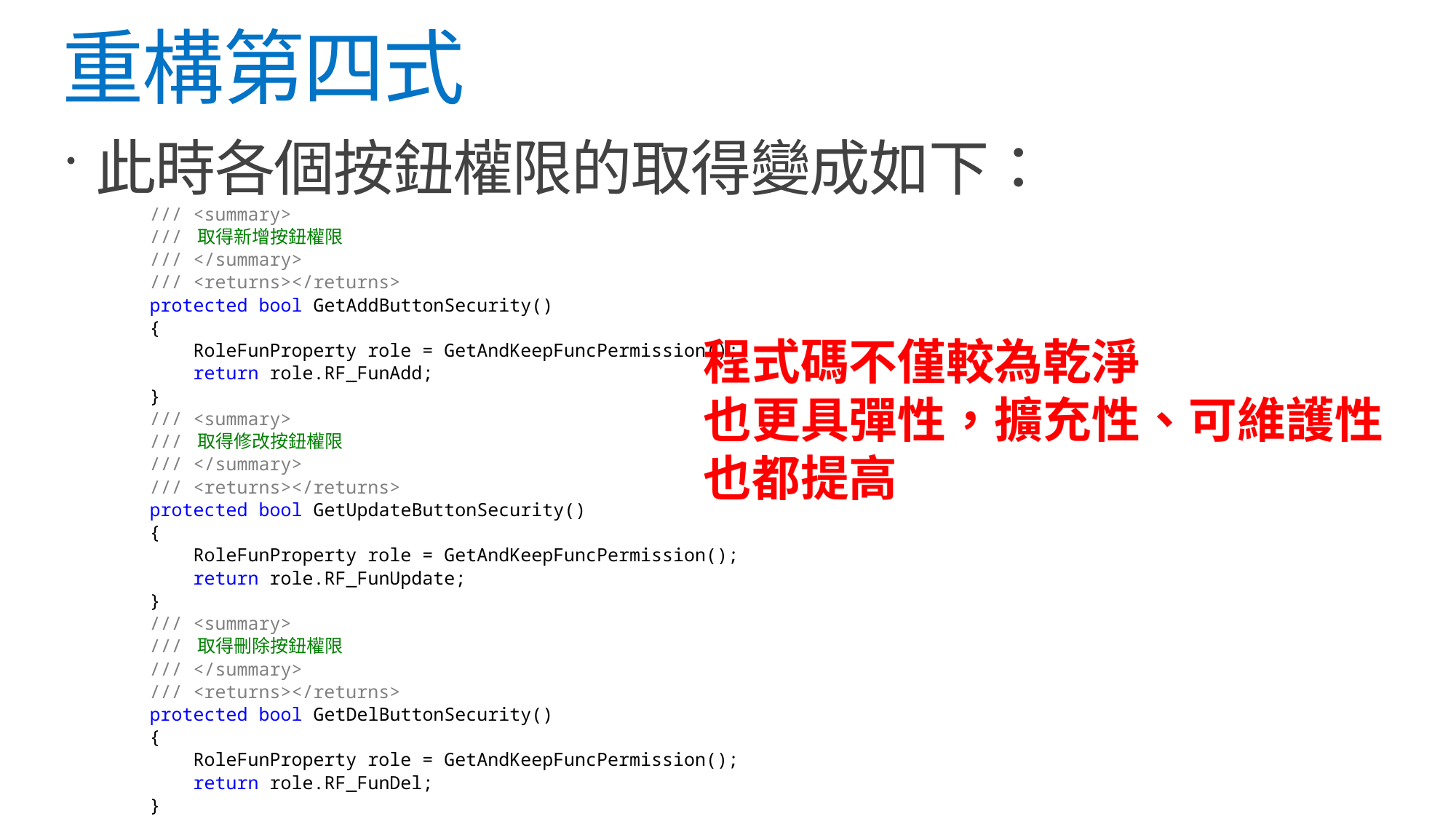

# 重構第四式
此時各個按鈕權限的取得變成如下：
/// <summary>
/// 取得新增按鈕權限
/// </summary>
/// <returns></returns>
protected bool GetAddButtonSecurity()
{
    RoleFunProperty role = GetAndKeepFuncPermission();
    return role.RF_FunAdd;
}
/// <summary>
/// 取得修改按鈕權限
/// </summary>
/// <returns></returns>
protected bool GetUpdateButtonSecurity()
{
    RoleFunProperty role = GetAndKeepFuncPermission();
    return role.RF_FunUpdate;
}
/// <summary>
/// 取得刪除按鈕權限
/// </summary>
/// <returns></returns>
protected bool GetDelButtonSecurity()
{
    RoleFunProperty role = GetAndKeepFuncPermission();
    return role.RF_FunDel;
}
程式碼不僅較為乾淨
也更具彈性，擴充性、可維護性也都提高